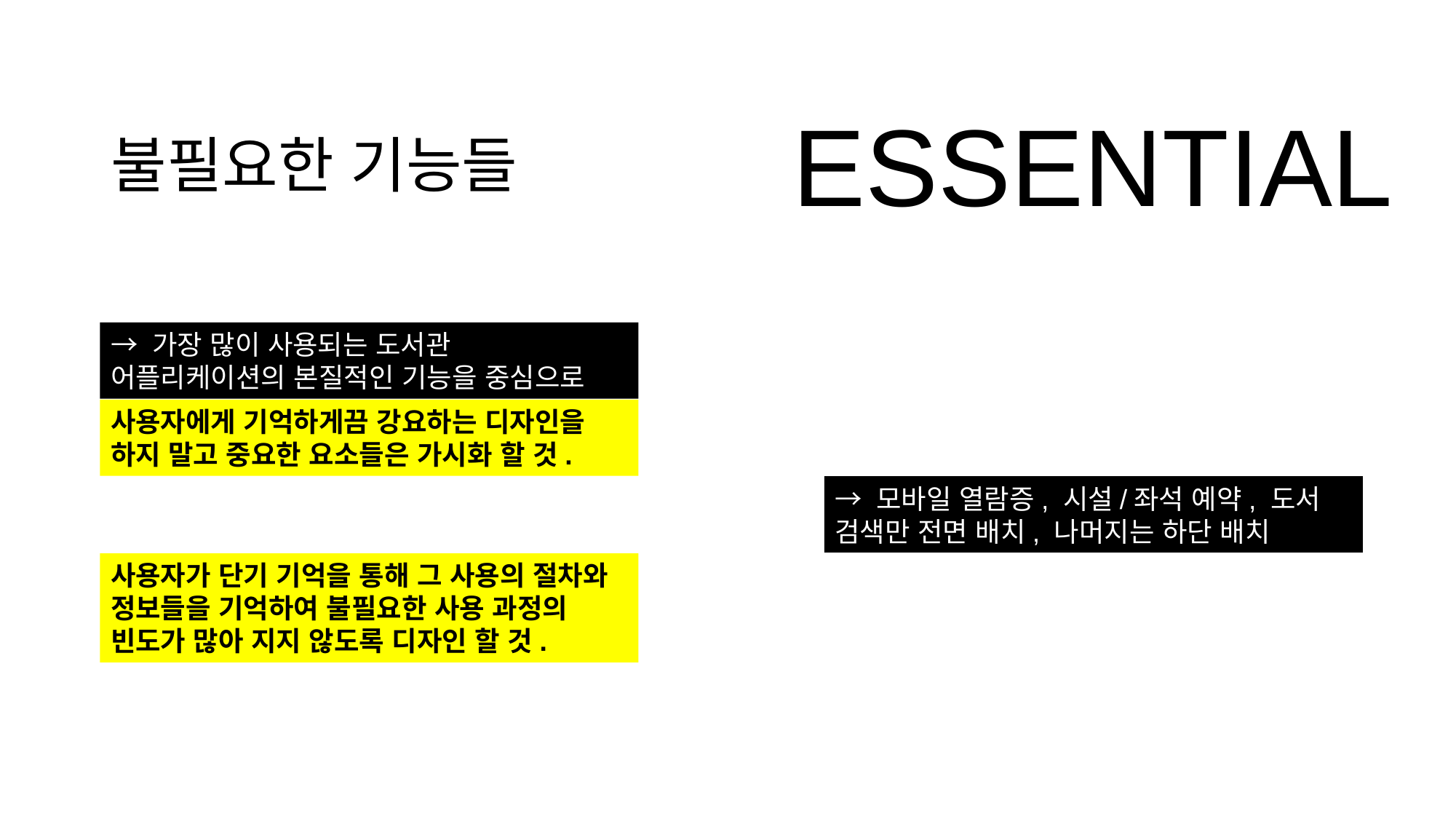

ESSENTIAL
불필요한 기능들
→ 가장 많이 사용되는 도서관 어플리케이션의 본질적인 기능을 중심으로
사용자에게 기억하게끔 강요하는 디자인을 하지 말고 중요한 요소들은 가시화 할 것.
→ 모바일 열람증, 시설/좌석 예약, 도서 검색만 전면 배치, 나머지는 하단 배치
사용자가 단기 기억을 통해 그 사용의 절차와 정보들을 기억하여 불필요한 사용 과정의 빈도가 많아 지지 않도록 디자인 할 것.